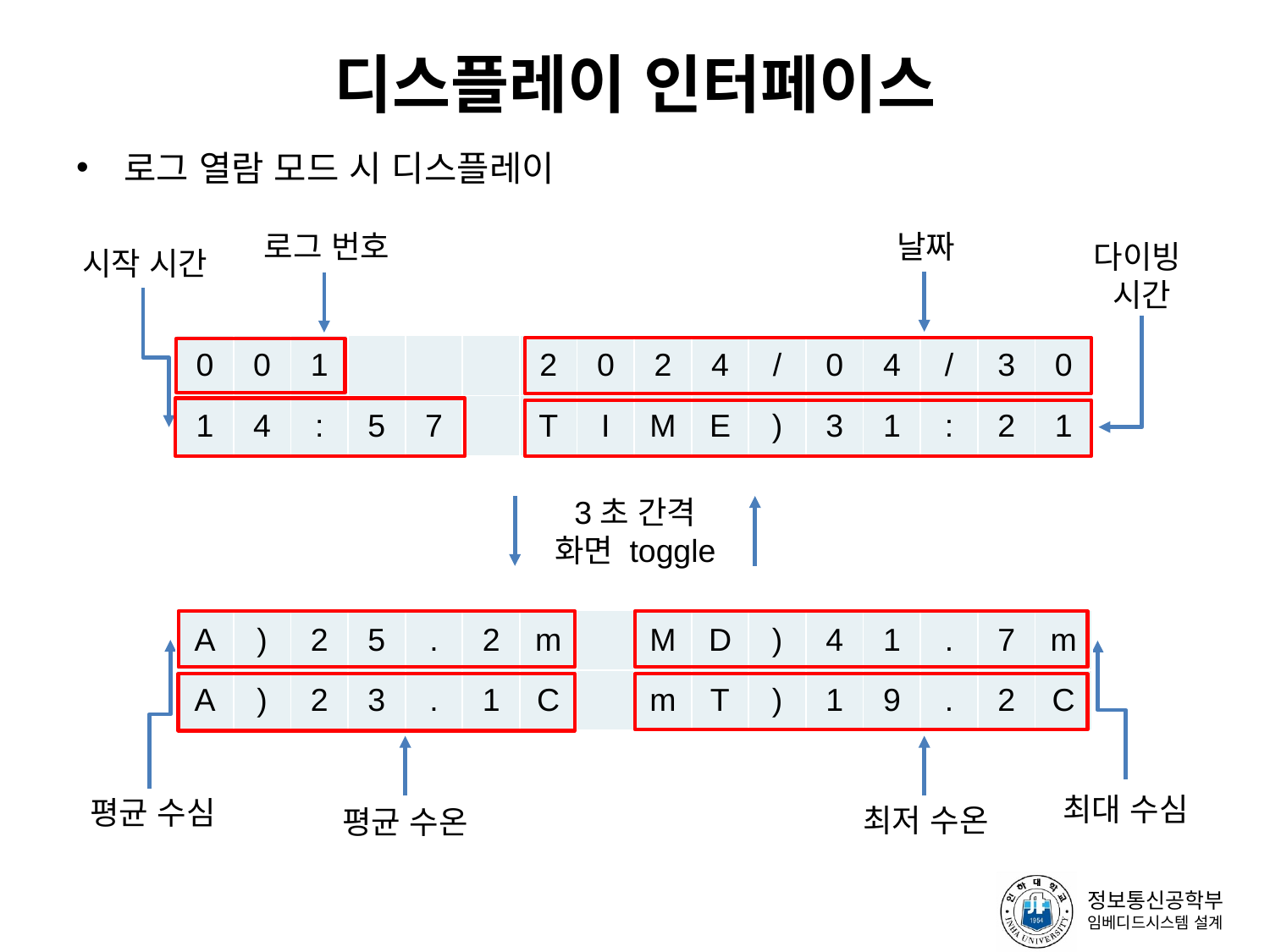

# 디스플레이 인터페이스
로그 열람 모드 시 디스플레이
로그 번호
날짜
다이빙
시간
시작 시간
| 0 | 0 | 1 |  |  |  | 2 | 0 | 2 | 4 | / | 0 | 4 | / | 3 | 0 |
| --- | --- | --- | --- | --- | --- | --- | --- | --- | --- | --- | --- | --- | --- | --- | --- |
| 1 | 4 | : | 5 | 7 |  | T | I | M | E | ) | 3 | 1 | : | 2 | 1 |

3초 간격
화면 toggle
| A | ) | 2 | 5 | . | 2 | m |  | M | D | ) | 4 | 1 | . | 7 | m |
| --- | --- | --- | --- | --- | --- | --- | --- | --- | --- | --- | --- | --- | --- | --- | --- |
| A | ) | 2 | 3 | . | 1 | C |  | m | T | ) | 1 | 9 | . | 2 | C |

최대 수심
평균 수심
최저 수온
평균 수온